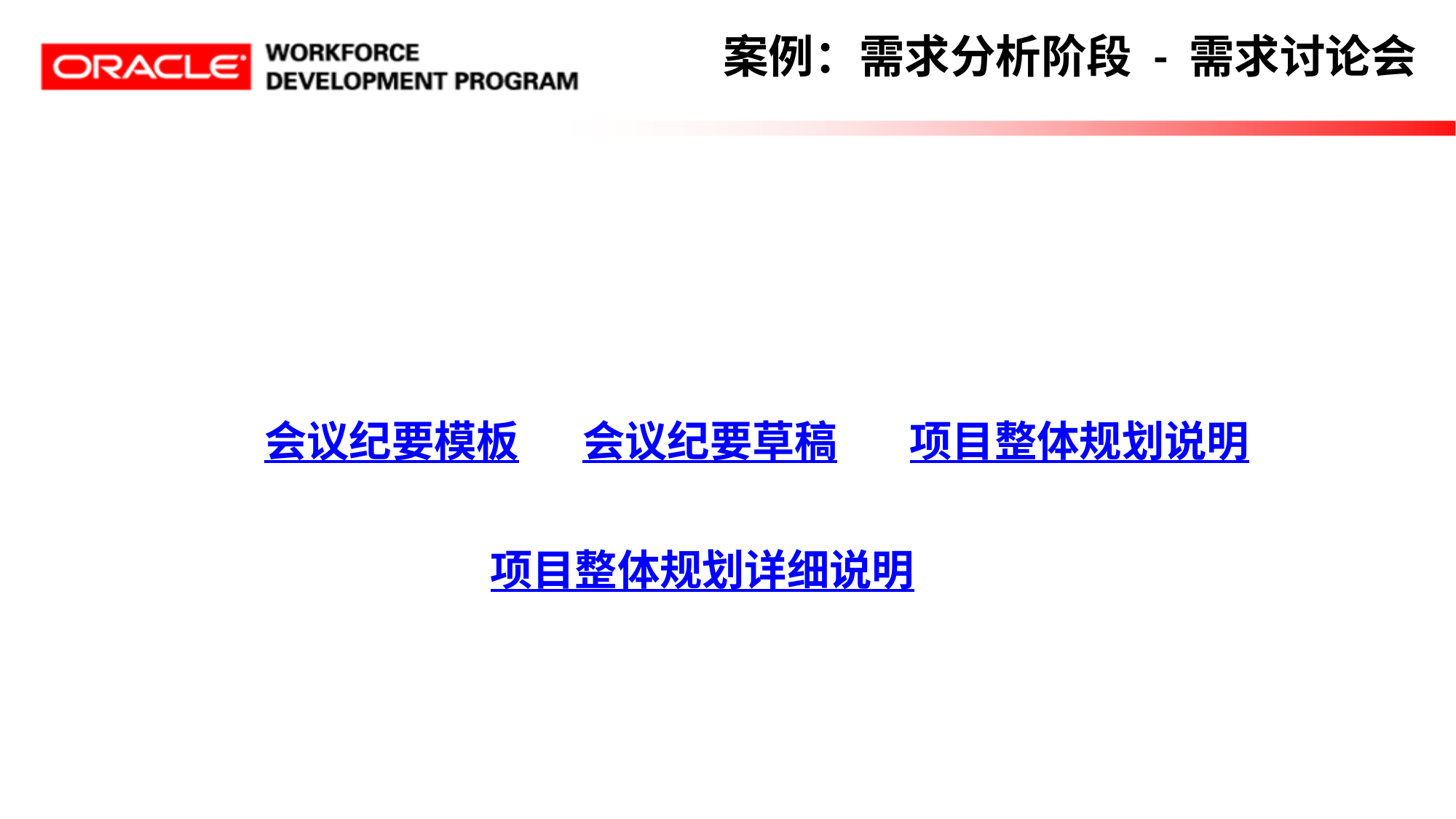

# 案例：需求分析阶段 - 需求讨论会
会议纪要模板
会议纪要草稿
项目整体规划说明
项目整体规划详细说明